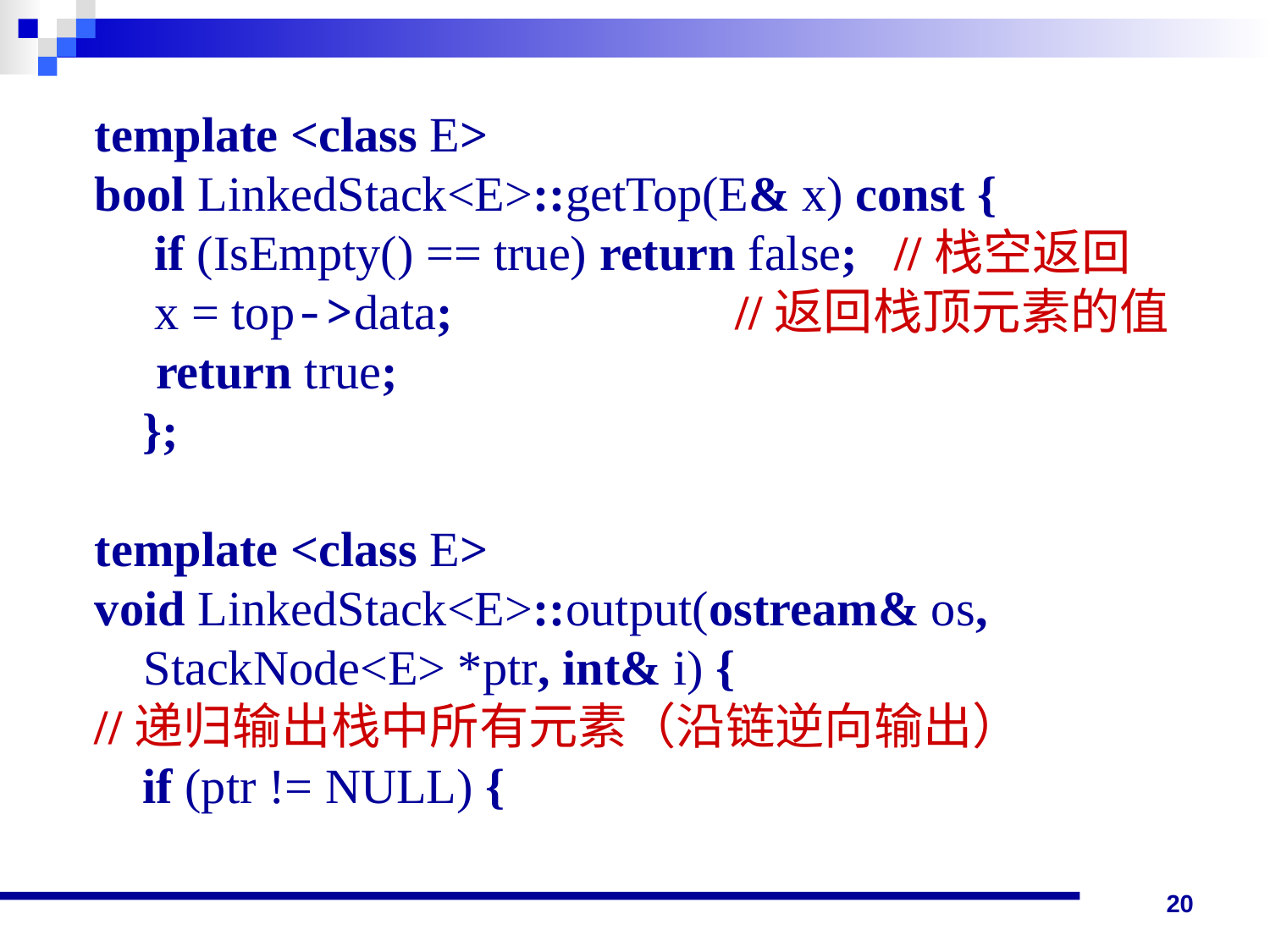

template <class E>
bool LinkedStack<E>::getTop(E& x) const {
	 if (IsEmpty() == true) return false;   //栈空返回
	 x = top->data;                       //返回栈顶元素的值
     return true;
	};

template <class E>
void LinkedStack<E>::output(ostream& os,
    StackNode<E> *ptr, int& i) {
//递归输出栈中所有元素（沿链逆向输出）
	if (ptr != NULL) {
20